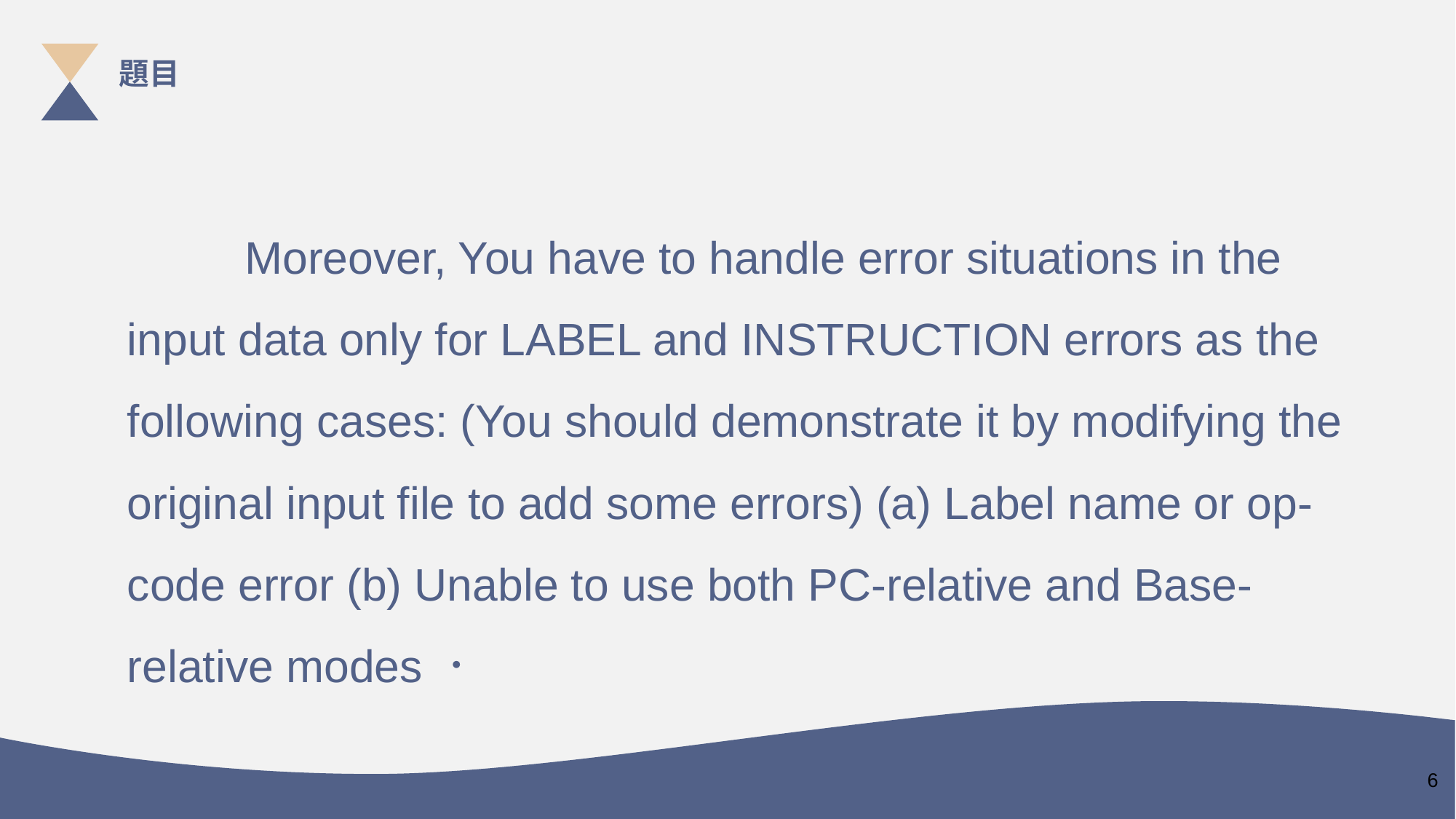

題目
     Moreover, You have to handle error situations in the input data only for LABEL and INSTRUCTION errors as the following cases: (You should demonstrate it by modifying the original input file to add some errors) (a) Label name or op-code error (b) Unable to use both PC-relative and Base-relative modes．

6